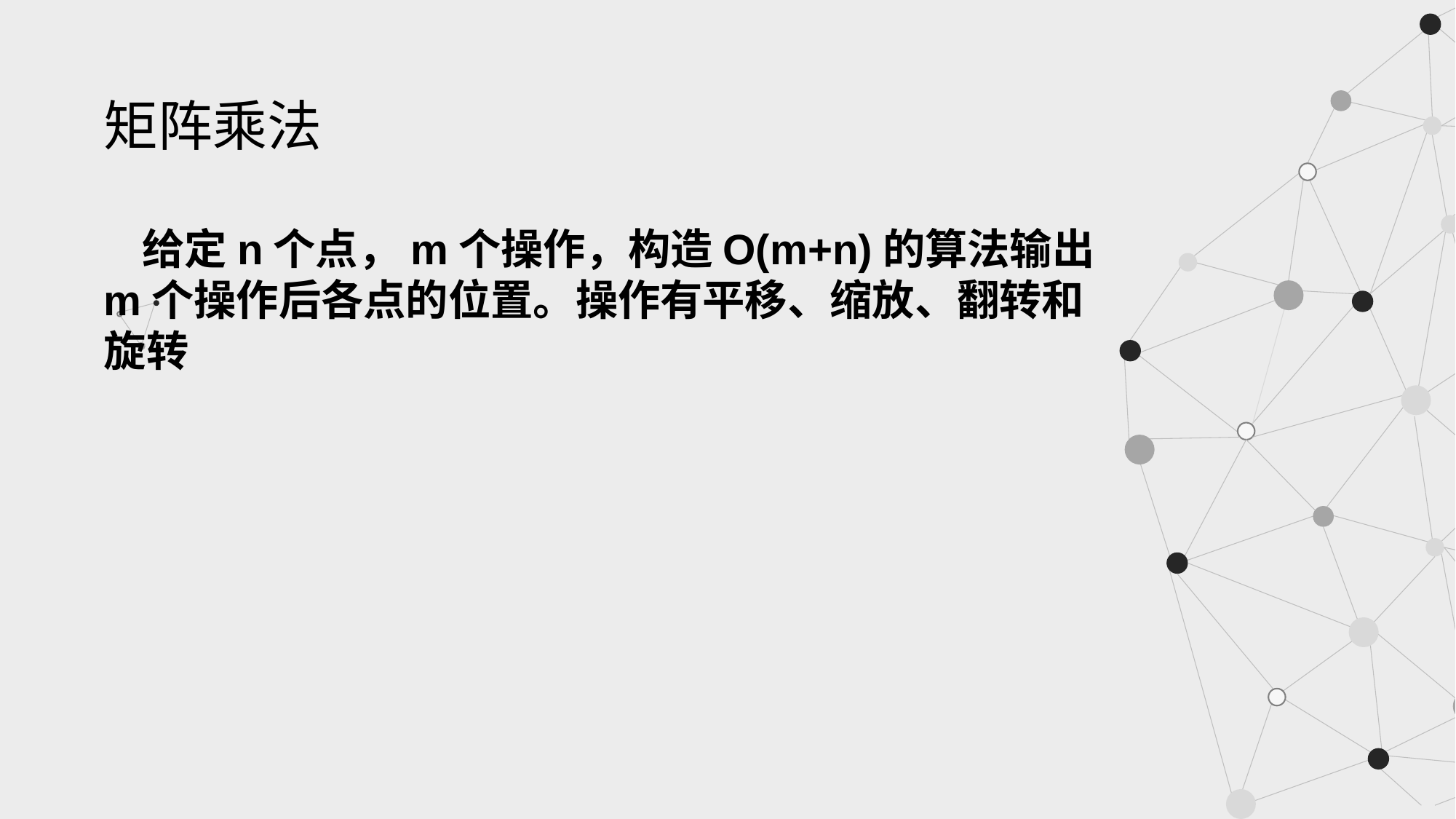

矩阵乘法

   给定n个点，m个操作，构造O(m+n)的算法输出m个操作后各点的位置。操作有平移、缩放、翻转和旋转